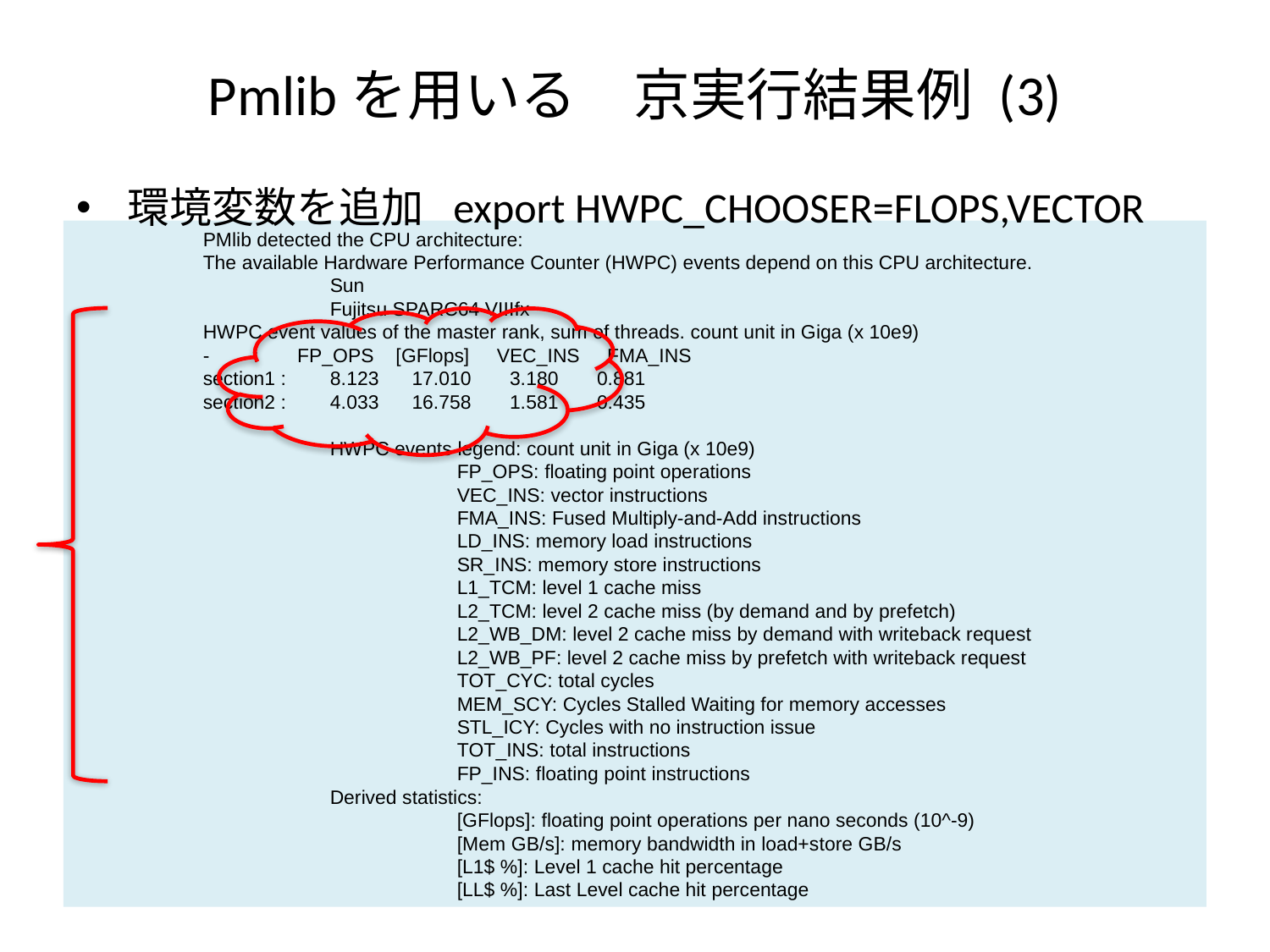

# Pmlibを用いる　京実行結果例 (3)
環境変数を追加  export HWPC_CHOOSER=FLOPS,VECTOR
	PMlib detected the CPU architecture:
	The available Hardware Performance Counter (HWPC) events depend on this CPU architecture.
		Sun
		Fujitsu SPARC64 VIIIfx
	HWPC event values of the master rank, sum of threads. count unit in Giga (x 10e9)
	-        :       FP_OPS    [GFlops]     VEC_INS     FMA_INS
	section1 :        8.123      17.010       3.180       0.881
	section2 :        4.033      16.758       1.581       0.435

		HWPC events legend: count unit in Giga (x 10e9)
			FP_OPS: floating point operations
			VEC_INS: vector instructions
			FMA_INS: Fused Multiply-and-Add instructions
			LD_INS: memory load instructions
			SR_INS: memory store instructions
			L1_TCM: level 1 cache miss
			L2_TCM: level 2 cache miss (by demand and by prefetch)
			L2_WB_DM: level 2 cache miss by demand with writeback request
			L2_WB_PF: level 2 cache miss by prefetch with writeback request
			TOT_CYC: total cycles
			MEM_SCY: Cycles Stalled Waiting for memory accesses
			STL_ICY: Cycles with no instruction issue
			TOT_INS: total instructions
			FP_INS: floating point instructions
		Derived statistics:
			[GFlops]: floating point operations per nano seconds (10^-9)
			[Mem GB/s]: memory bandwidth in load+store GB/s
			[L1$ %]: Level 1 cache hit percentage
			[LL$ %]: Last Level cache hit percentage